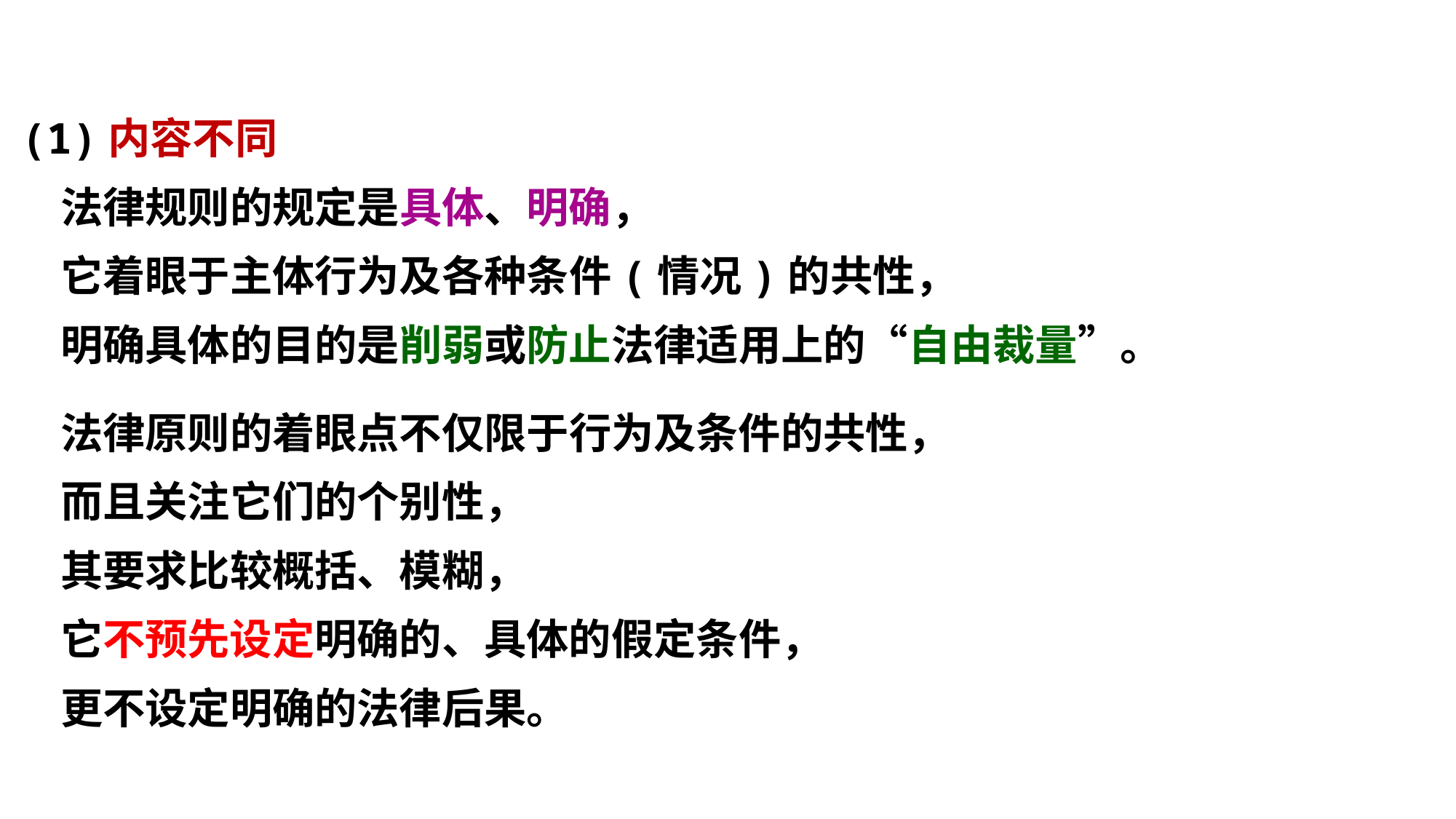

(1)内容不同
   法律规则的规定是具体、明确，
   它着眼于主体行为及各种条件(情况)的共性，
   明确具体的目的是削弱或防止法律适用上的“自由裁量”。

   法律原则的着眼点不仅限于行为及条件的共性，
   而且关注它们的个别性，
   其要求比较概括、模糊，
   它不预先设定明确的、具体的假定条件，
   更不设定明确的法律后果。